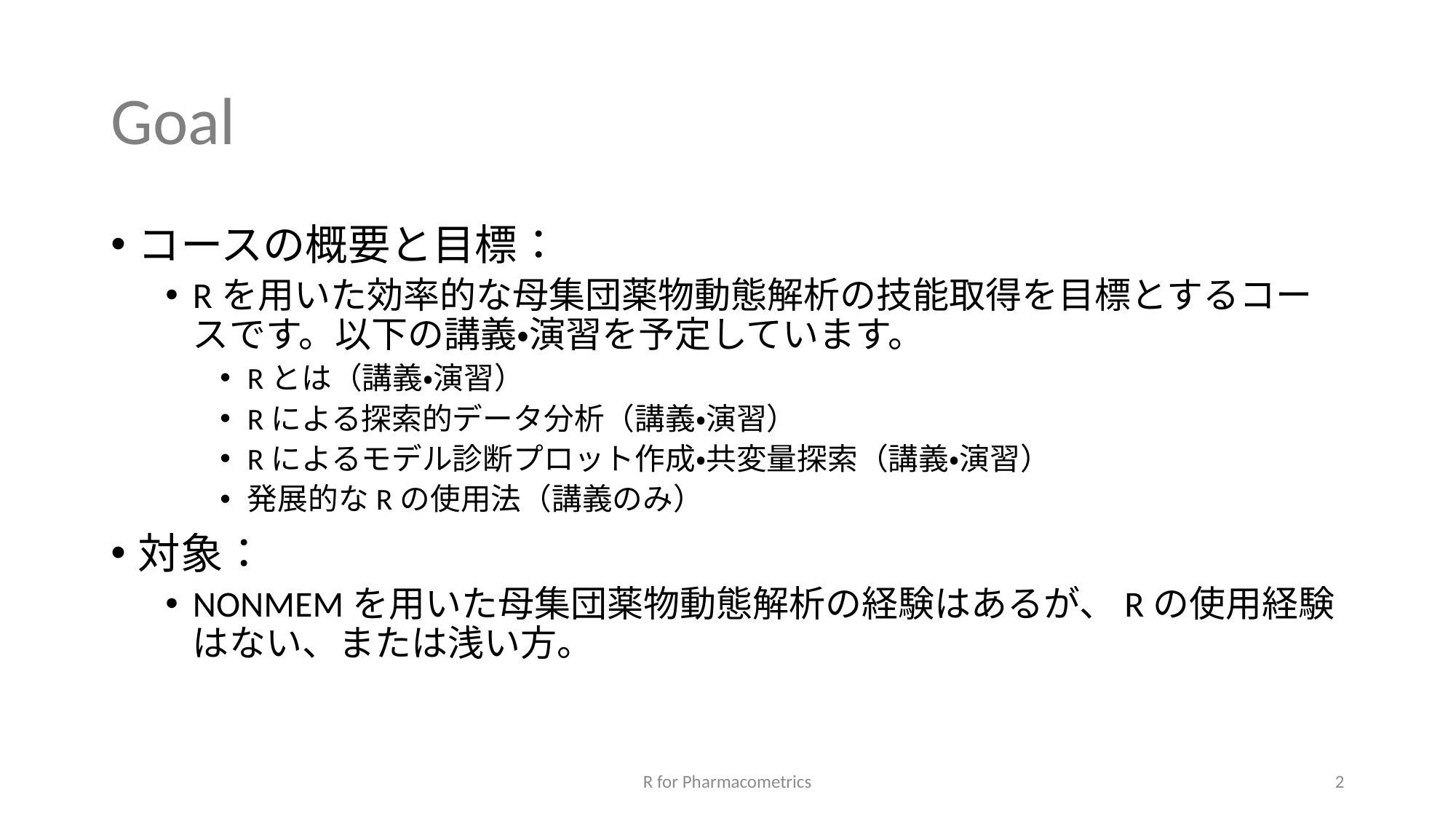

# Goal
コースの概要と目標：
Rを用いた効率的な母集団薬物動態解析の技能取得を目標とするコースです。以下の講義・演習を予定しています。
Rとは（講義・演習）
Rによる探索的データ分析（講義・演習）
Rによるモデル診断プロット作成・共変量探索（講義・演習）
発展的なRの使用法（講義のみ）
対象：
NONMEMを用いた母集団薬物動態解析の経験はあるが、Rの使用経験はない、または浅い方。
R for Pharmacometrics
2